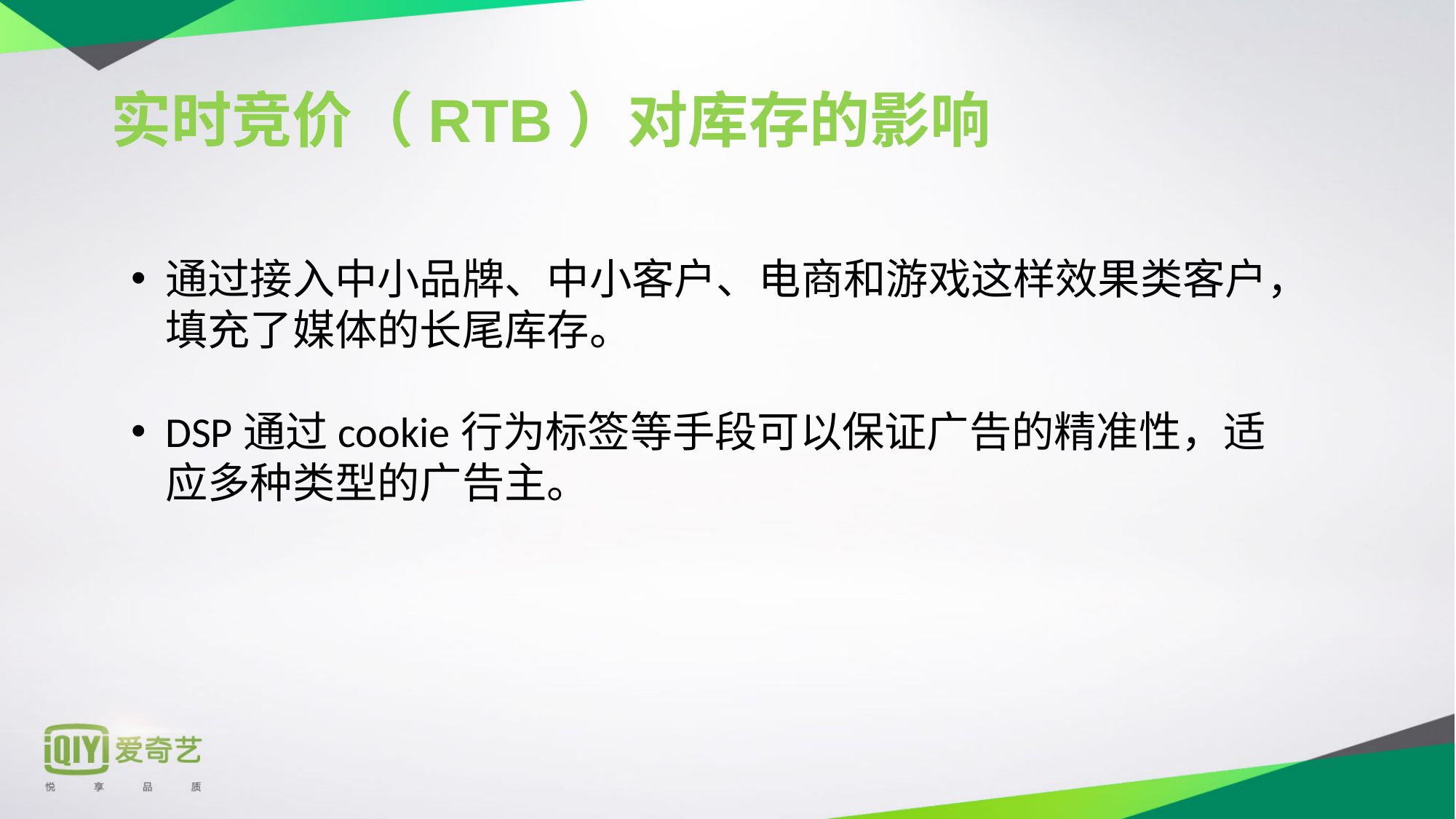

# 实时竞价（RTB）对库存的影响
通过接入中小品牌、中小客户、电商和游戏这样效果类客户，填充了媒体的长尾库存。

DSP通过cookie行为标签等手段可以保证广告的精准性，适应多种类型的广告主。